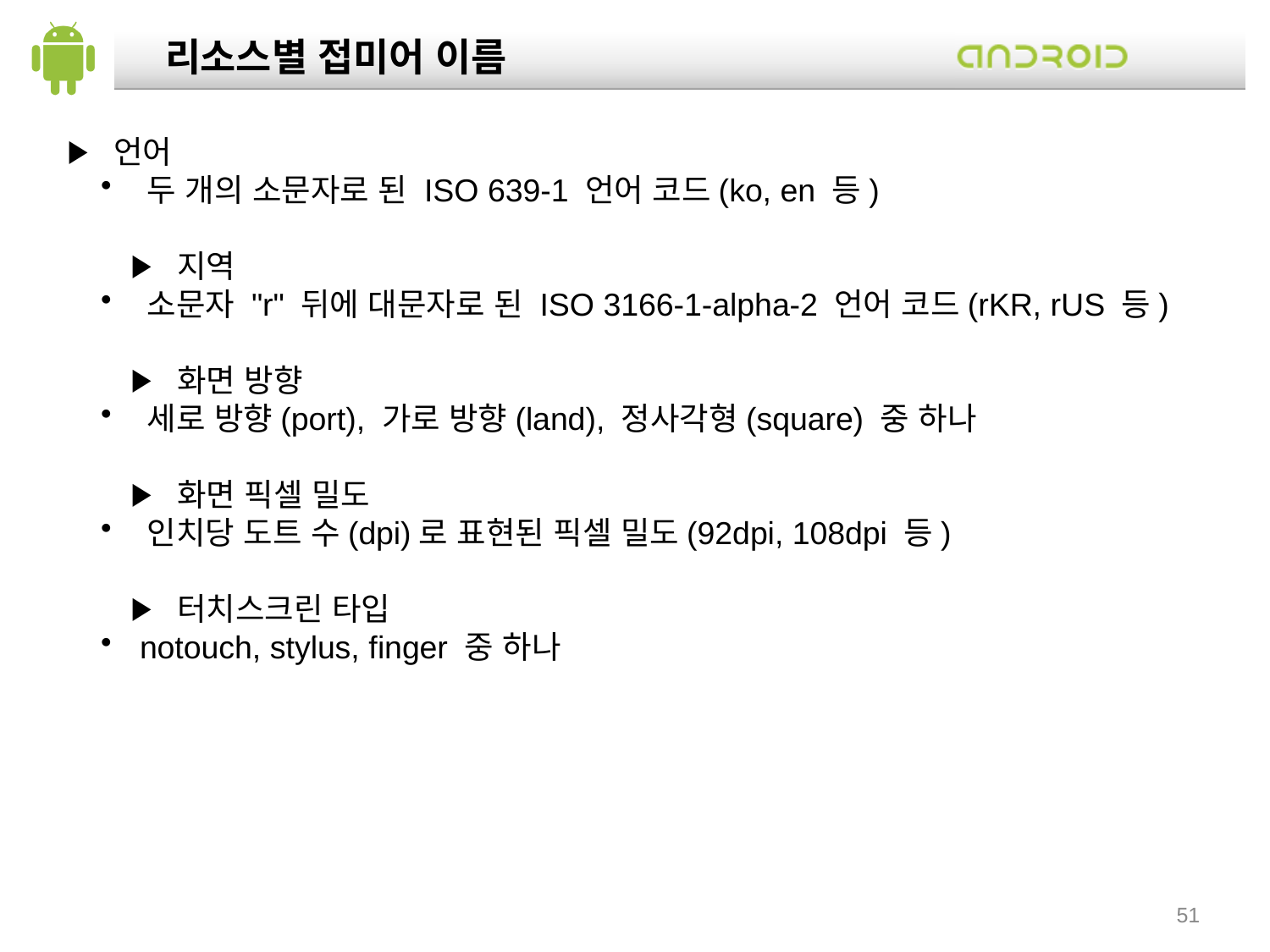

리소스별 접미어 이름
 언어
 두 개의 소문자로 된 ISO 639-1 언어 코드(ko, en 등)

 지역
 소문자 "r" 뒤에 대문자로 된 ISO 3166-1-alpha-2 언어 코드(rKR, rUS 등)

 화면 방향
 세로 방향(port), 가로 방향(land), 정사각형(square) 중 하나

 화면 픽셀 밀도
 인치당 도트 수(dpi)로 표현된 픽셀 밀도(92dpi, 108dpi 등)

 터치스크린 타입
 notouch, stylus, finger 중 하나
51